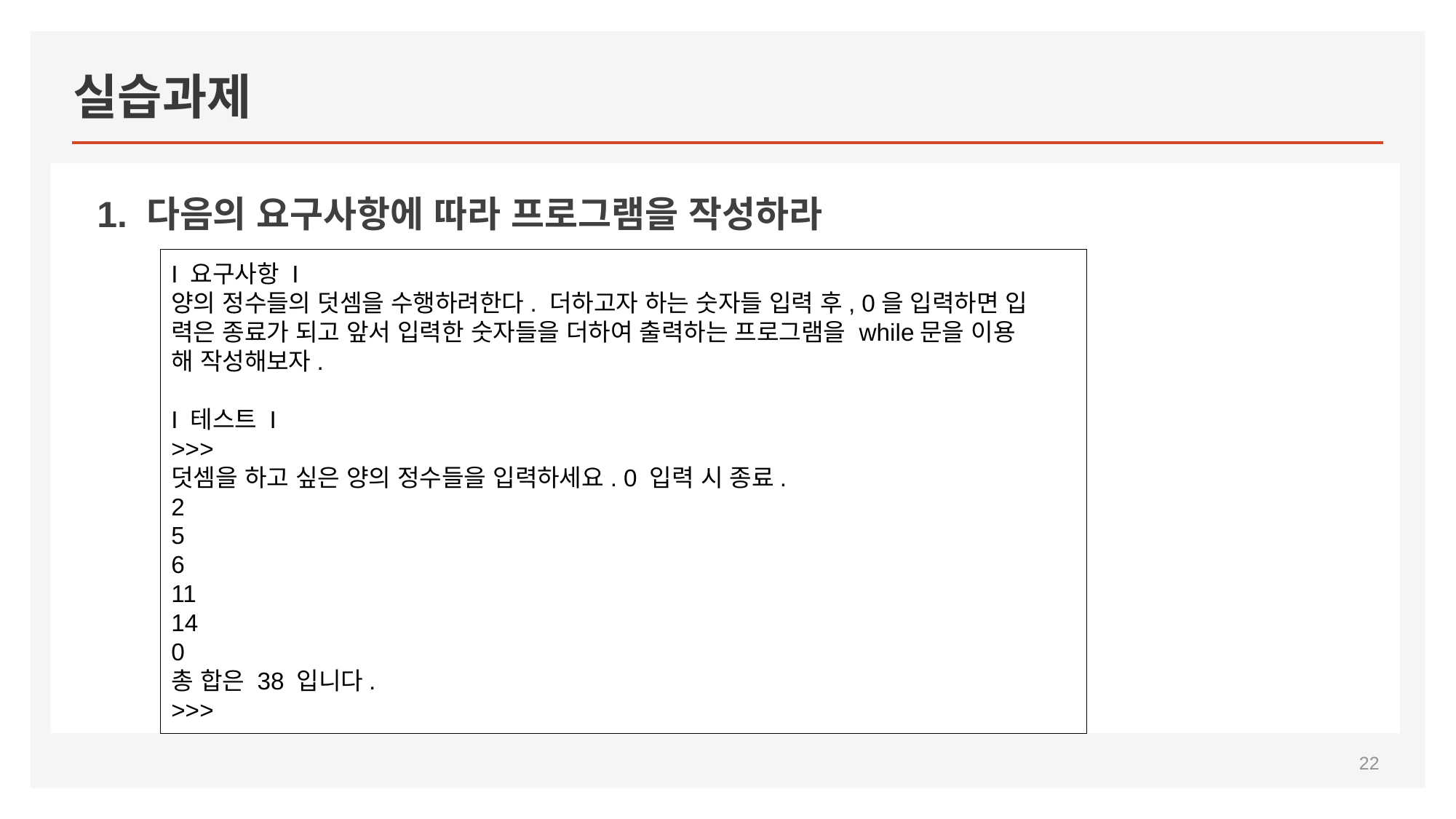

# 실습과제
1. 다음의 요구사항에 따라 프로그램을 작성하라
I 요구사항 I
양의 정수들의 덧셈을 수행하려한다. 더하고자 하는 숫자들 입력 후, 0을 입력하면 입
력은 종료가 되고 앞서 입력한 숫자들을 더하여 출력하는 프로그램을 while문을 이용
해 작성해보자.

I 테스트 I
>>>
덧셈을 하고 싶은 양의 정수들을 입력하세요. 0 입력 시 종료.
2
5
6
11
14
0
총 합은 38 입니다.
>>>
22